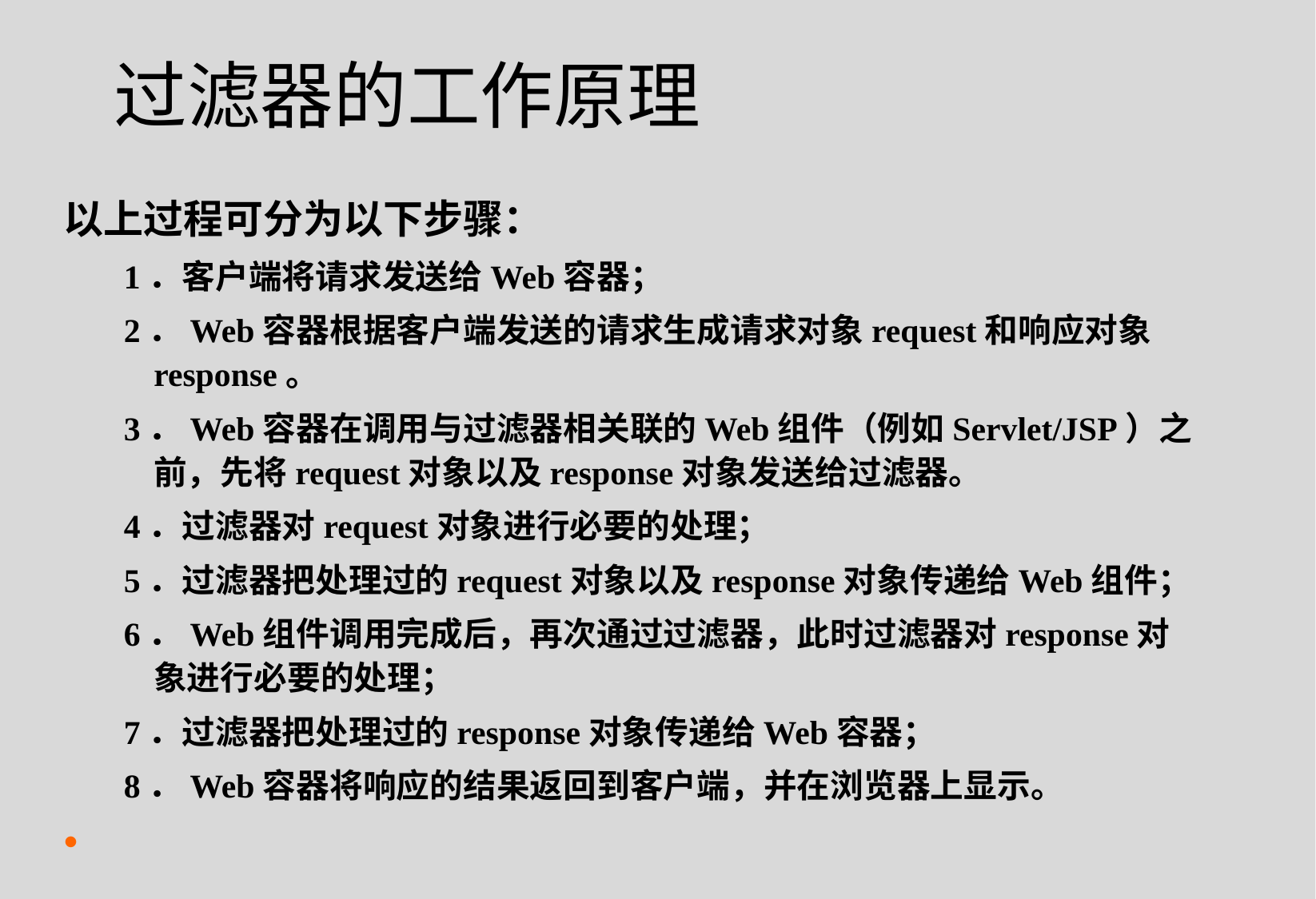

# 过滤器的工作原理
以上过程可分为以下步骤：
1．客户端将请求发送给Web容器；
2．Web容器根据客户端发送的请求生成请求对象request和响应对象response。
3．Web容器在调用与过滤器相关联的Web组件（例如Servlet/JSP）之前，先将request对象以及response对象发送给过滤器。
4．过滤器对request对象进行必要的处理；
5．过滤器把处理过的request对象以及response对象传递给Web组件；
6．Web组件调用完成后，再次通过过滤器，此时过滤器对response对象进行必要的处理；
7．过滤器把处理过的response对象传递给Web容器；
8．Web容器将响应的结果返回到客户端，并在浏览器上显示。